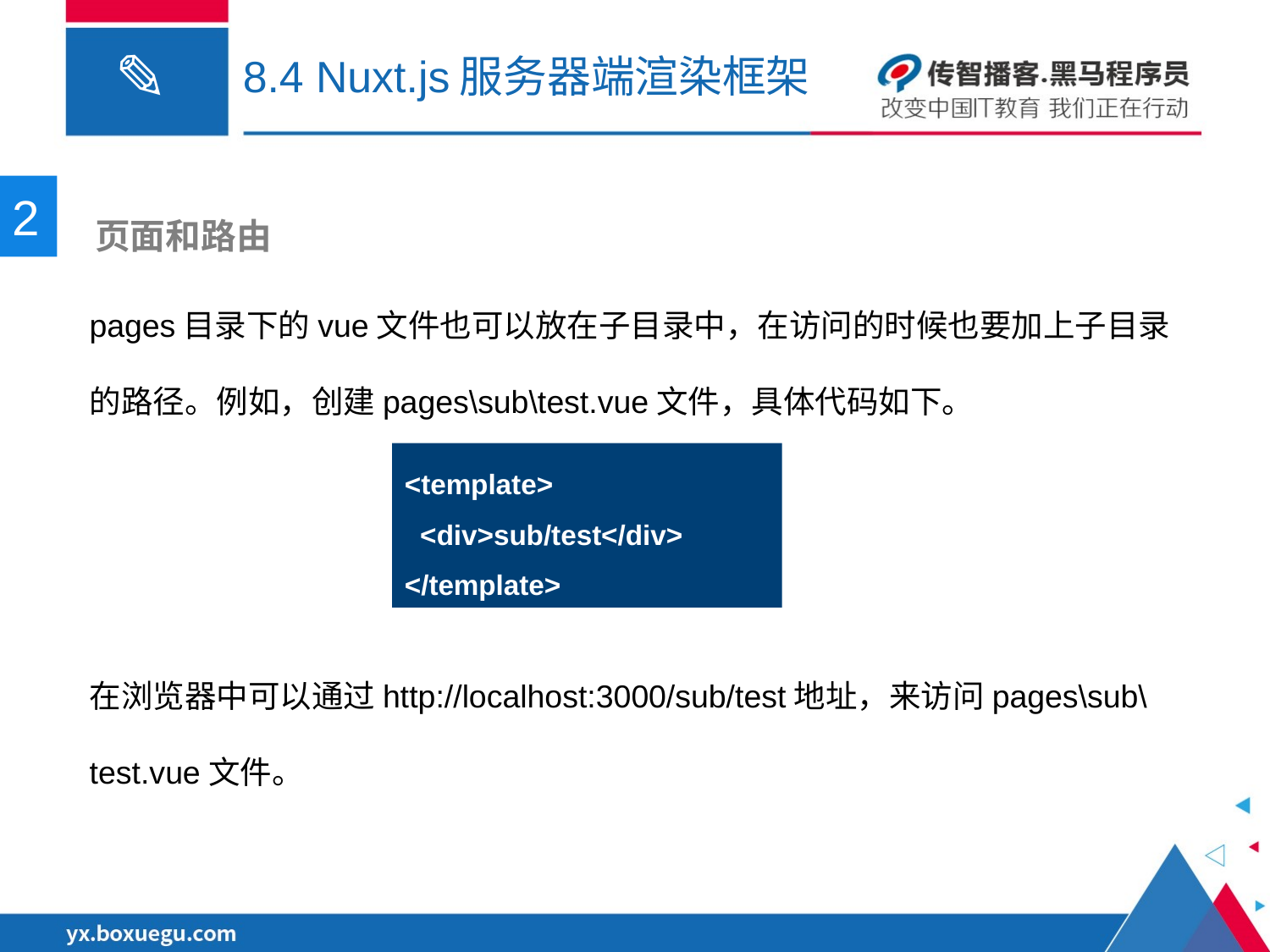

# 8.4 Nuxt.js服务器端渲染框架

2
  页面和路由
pages目录下的vue文件也可以放在子目录中，在访问的时候也要加上子目录的路径。例如，创建pages\sub\test.vue文件，具体代码如下。
<template>
  <div>sub/test</div>
</template>
在浏览器中可以通过http://localhost:3000/sub/test地址，来访问pages\sub\test.vue文件。